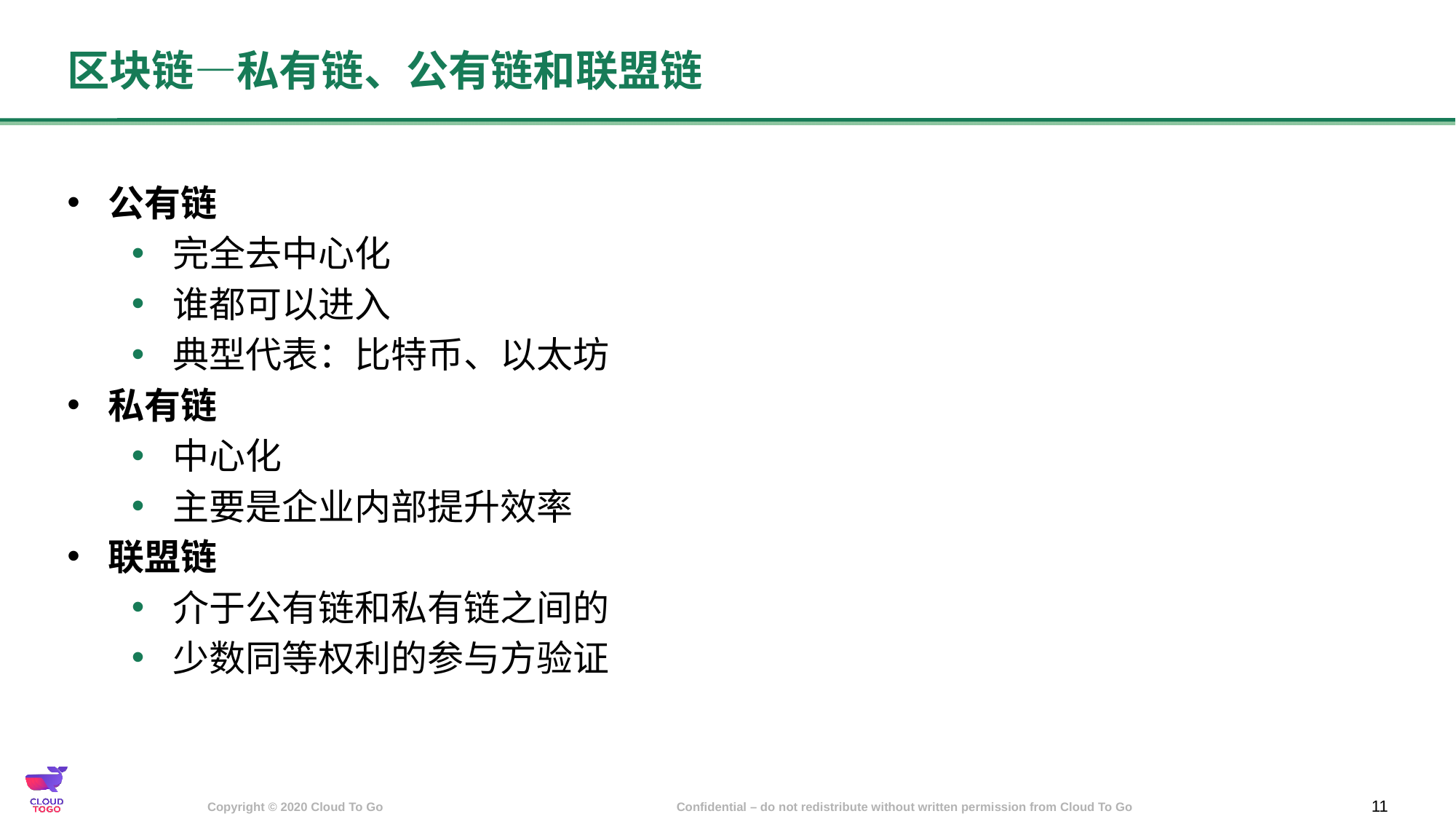

# 区块链—私有链、公有链和联盟链
公有链
完全去中心化
谁都可以进入
典型代表：比特币、以太坊
私有链
中心化
主要是企业内部提升效率
联盟链
介于公有链和私有链之间的
少数同等权利的参与方验证